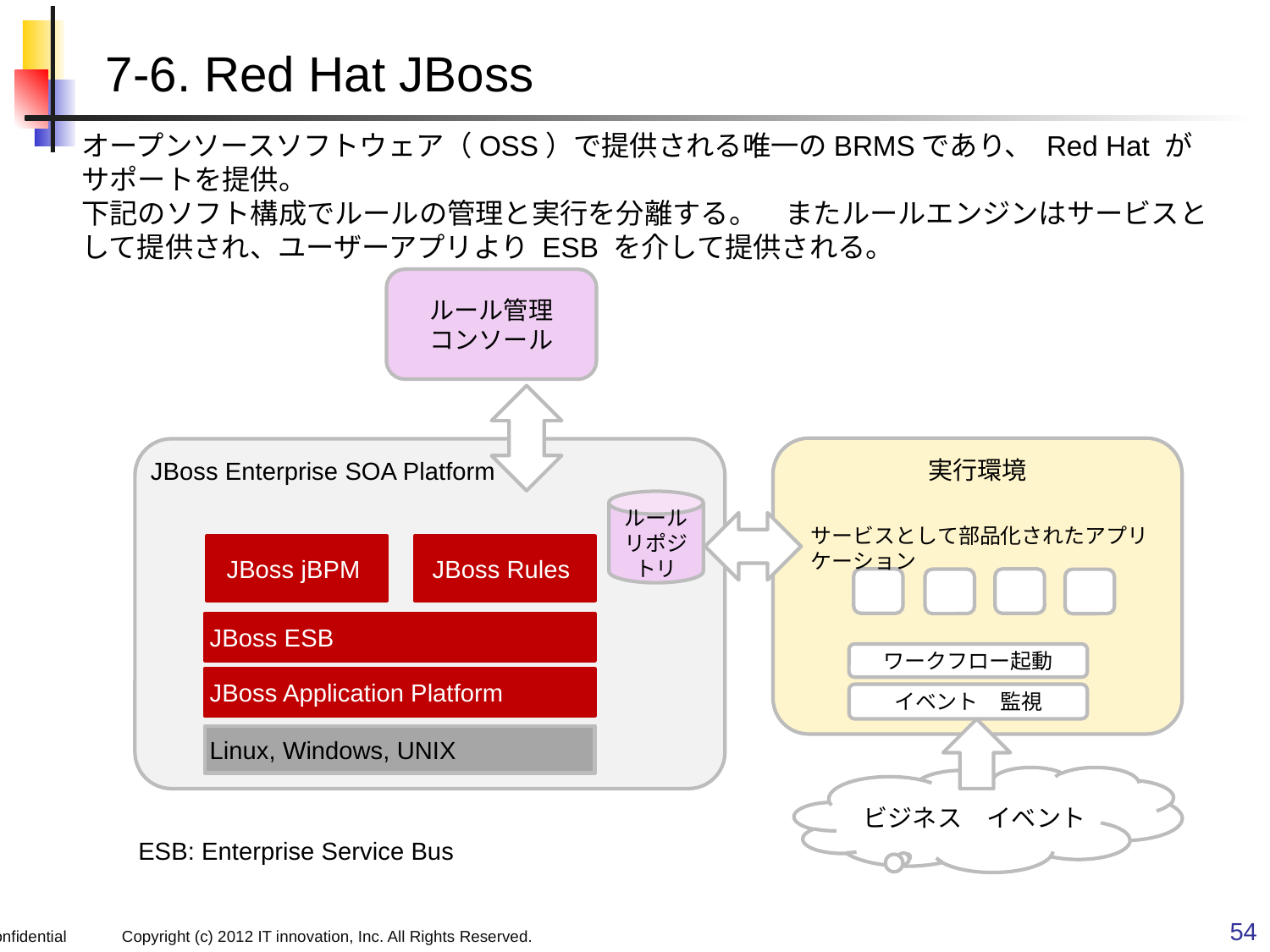

7-6. Red Hat JBoss
オープンソースソフトウェア（OSS）で提供される唯一のBRMSであり、 Red Hat がサポートを提供。
下記のソフト構成でルールの管理と実行を分離する。　またルールエンジンはサービスとして提供され、ユーザーアプリより ESB を介して提供される。

ルール管理
コンソール

実行環境

JBoss Enterprise SOA Platform
ルール
リポジトリ

サービスとして部品化されたアプリケーション
JBoss jBPM
JBoss Rules

JBoss ESB
ワークフロー起動
JBoss Application Platform
イベント　監視

Linux, Windows, UNIX
ビジネス　イベント
ESB: Enterprise Service Bus